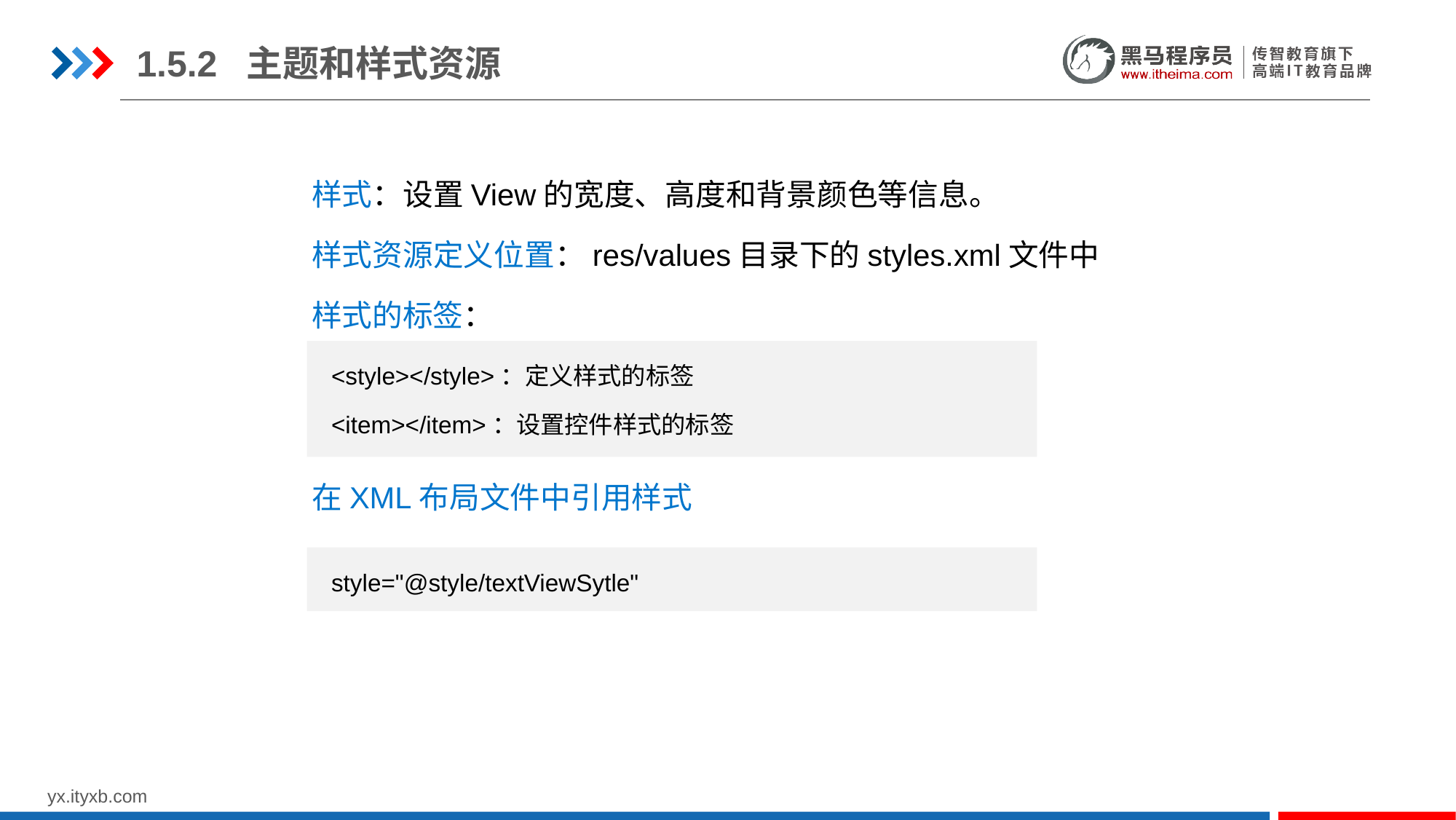

1.5.2  主题和样式资源
样式：设置View的宽度、高度和背景颜色等信息。
样式资源定义位置：res/values目录下的styles.xml文件中
样式的标签：

在XML布局文件中引用样式

  <style></style>：定义样式的标签
  <item></item>：设置控件样式的标签
  style="@style/textViewSytle"